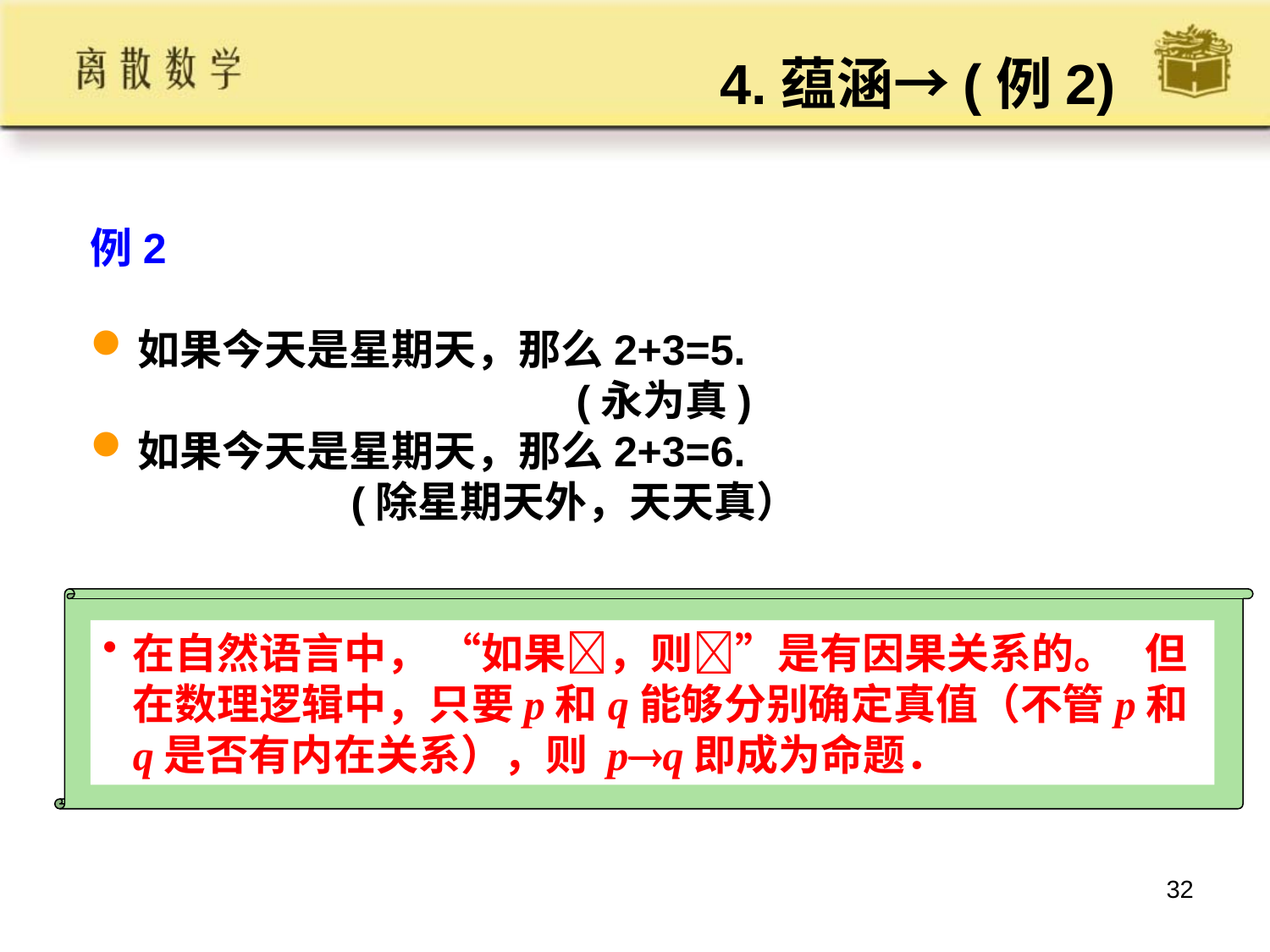

# 4.蕴涵→(例2)
例2

如果今天是星期天，那么2+3=5.
                                         (永为真)
如果今天是星期天，那么2+3=6.
                      (除星期天外，天天真）

在自然语言中， “如果…，则…”是有因果关系的。   但在数理逻辑中，只要p和q能够分别确定真值（不管p和q是否有内在关系），则 p→q即成为命题．
32